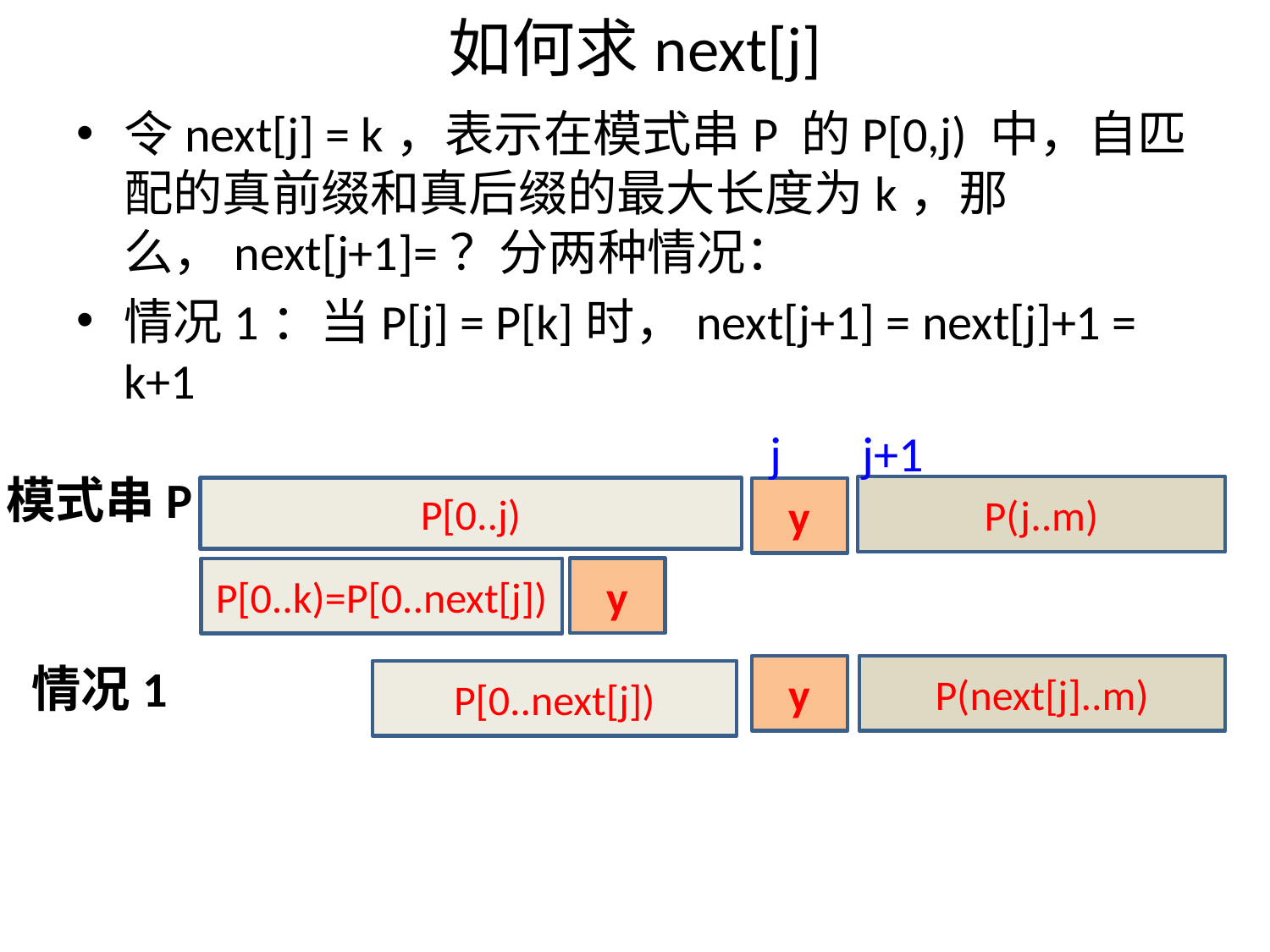

# 如何求next[j]
令next[j] = k，表示在模式串P 的P[0,j) 中，自匹配的真前缀和真后缀的最大长度为k，那么，next[j+1]=？分两种情况：
情况1：当P[j] = P[k]时，next[j+1] = next[j]+1 = k+1

j
j+1
模式串P
P(j..m)
P[0..j)
y
y
P[0..k)=P[0..next[j])
情况1
y
P(next[j]..m)
P[0..next[j])